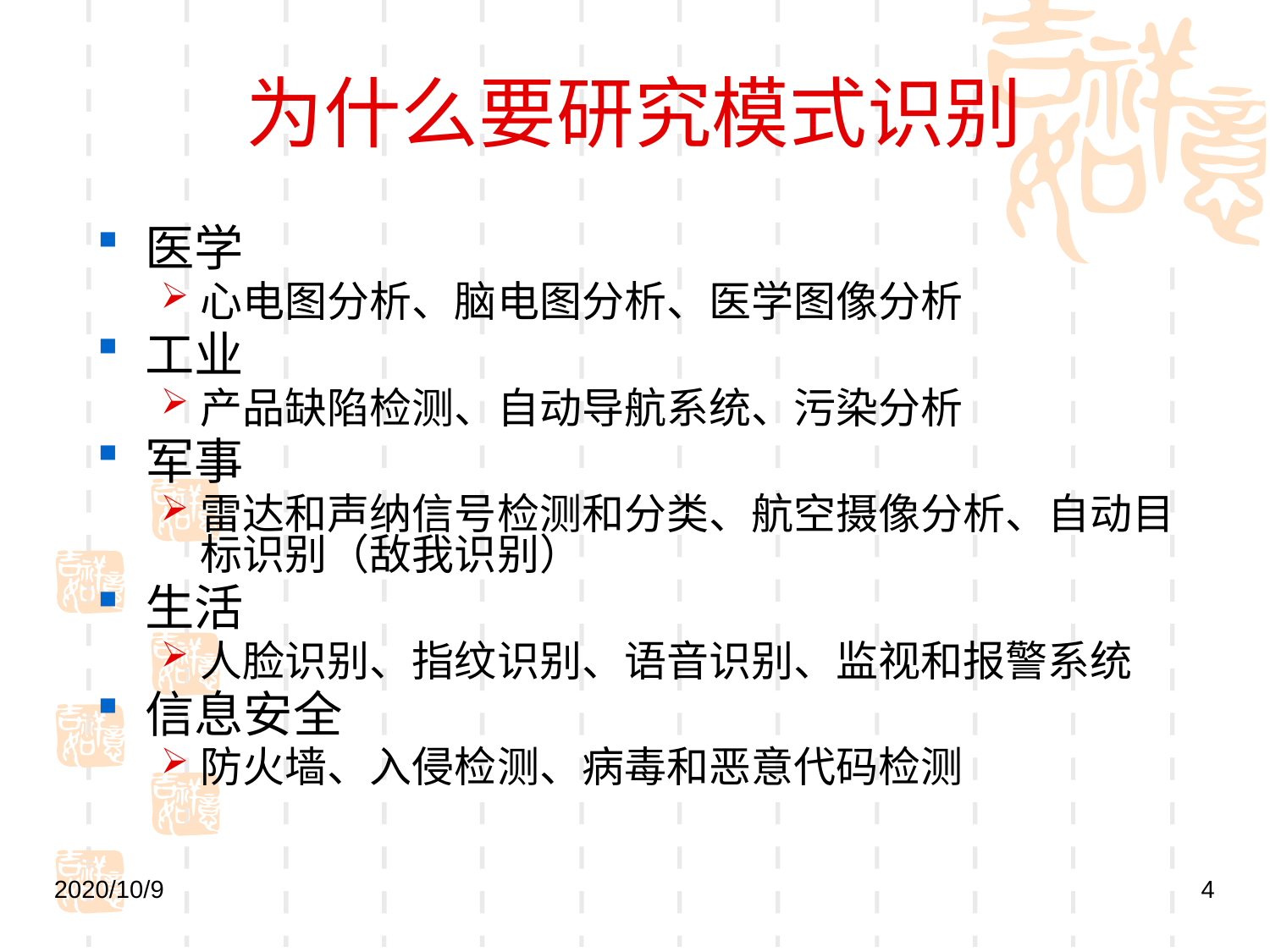

# 为什么要研究模式识别
医学
心电图分析、脑电图分析、医学图像分析
工业
产品缺陷检测、自动导航系统、污染分析
军事
雷达和声纳信号检测和分类、航空摄像分析、自动目标识别（敌我识别）
生活
人脸识别、指纹识别、语音识别、监视和报警系统
信息安全
防火墙、入侵检测、病毒和恶意代码检测
2020/10/9
4